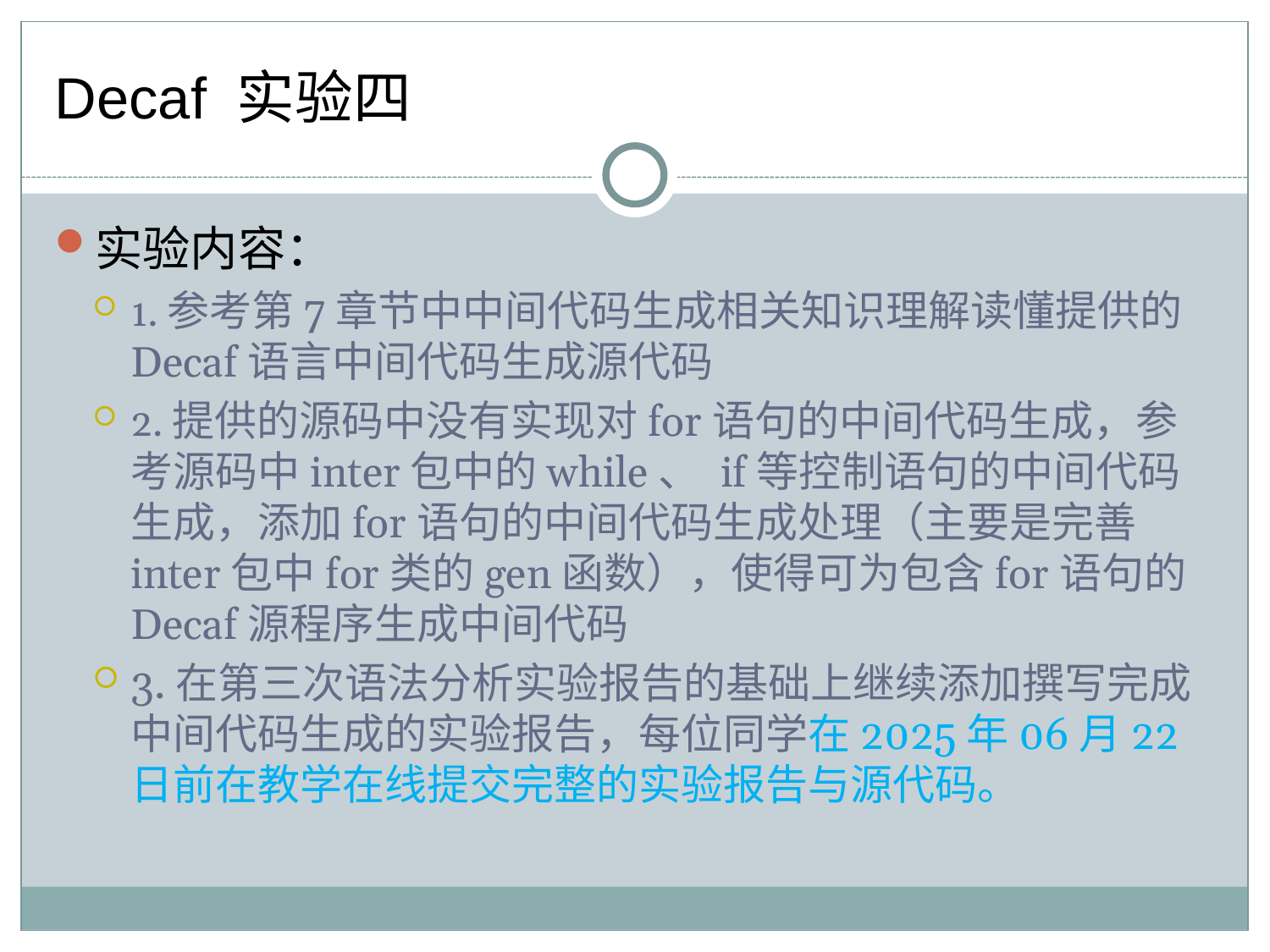

Decaf 实验四
实验内容：
1.参考第7章节中中间代码生成相关知识理解读懂提供的Decaf语言中间代码生成源代码
2.提供的源码中没有实现对for语句的中间代码生成，参考源码中inter包中的while、 if等控制语句的中间代码生成，添加for语句的中间代码生成处理（主要是完善inter包中for类的gen函数），使得可为包含for语句的Decaf源程序生成中间代码
3.在第三次语法分析实验报告的基础上继续添加撰写完成中间代码生成的实验报告，每位同学在2025年06月22日前在教学在线提交完整的实验报告与源代码。